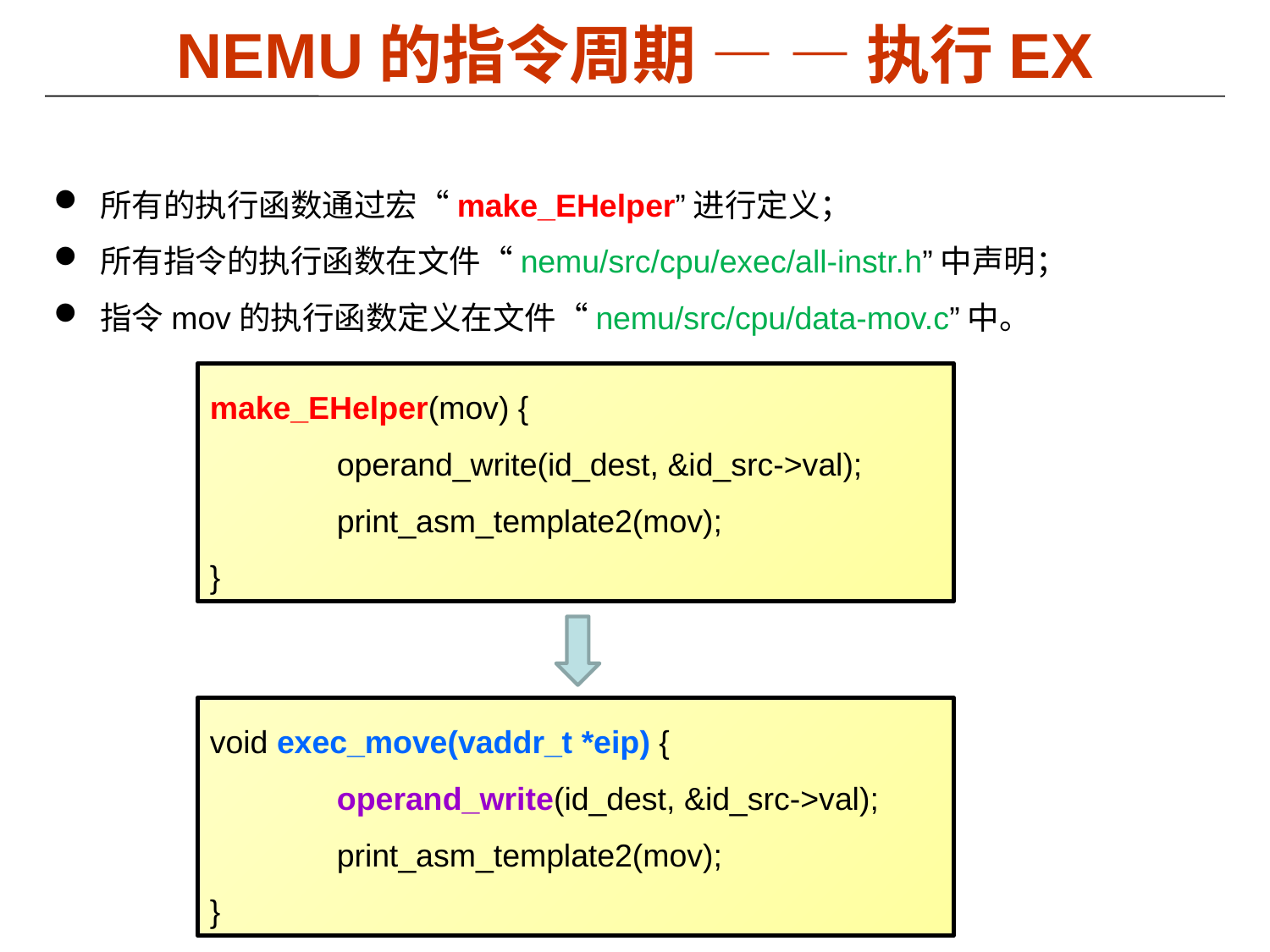

# NEMU的指令周期 — — 执行EX
 所有的执行函数通过宏“make_EHelper”进行定义；
 所有指令的执行函数在文件“nemu/src/cpu/exec/all-instr.h”中声明；
 指令mov的执行函数定义在文件“nemu/src/cpu/data-mov.c”中。
make_EHelper(mov) {
	operand_write(id_dest, &id_src->val);
	print_asm_template2(mov);
}

void exec_move(vaddr_t *eip) {
	operand_write(id_dest, &id_src->val);
	print_asm_template2(mov);
}